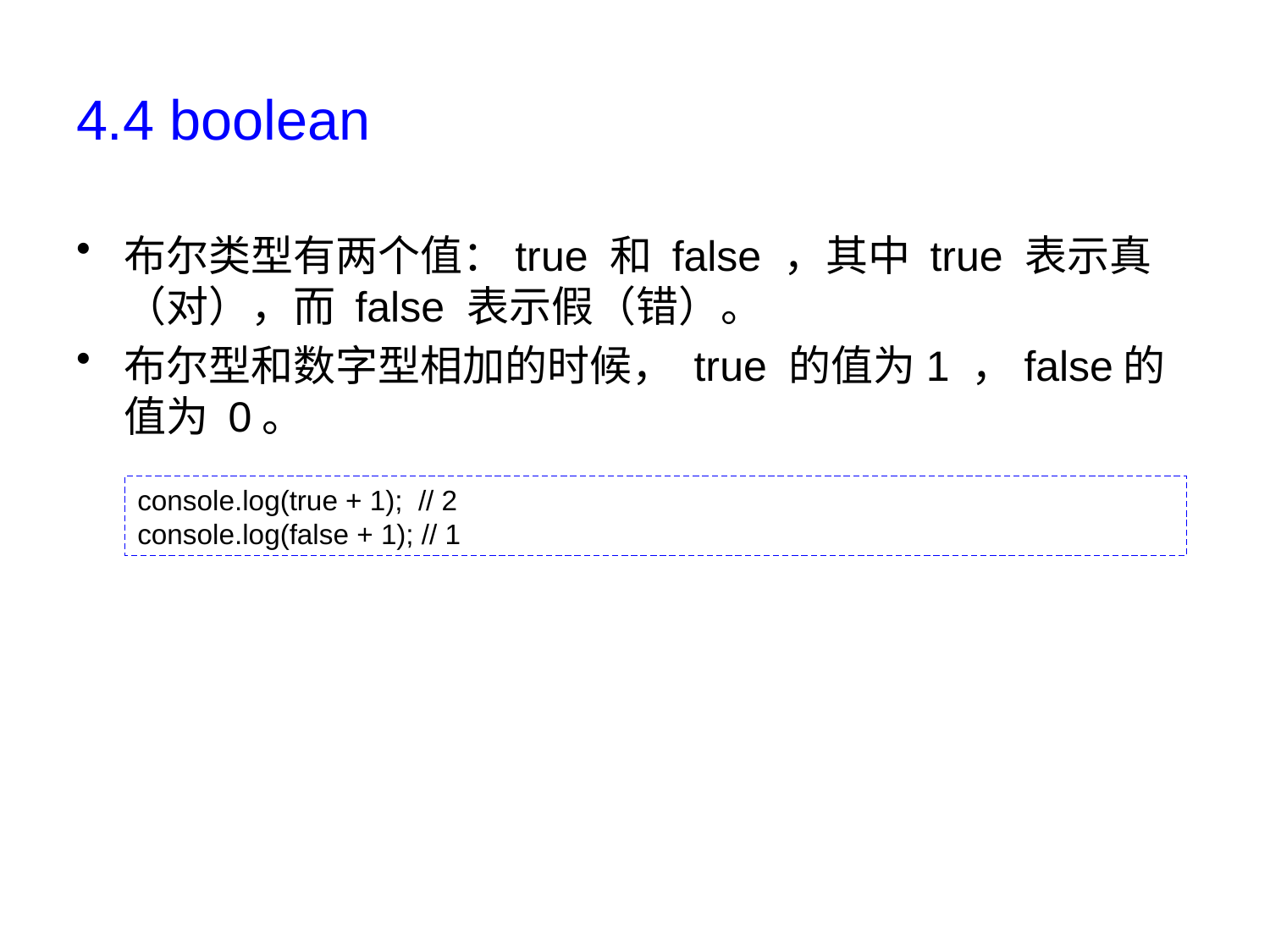

# 4.4 boolean
布尔类型有两个值：true 和 false ，其中 true 表示真（对），而 false 表示假（错）。​
布尔型和数字型相加的时候， true 的值为1 ，false的值为 0。
console.log(true + 1);  // 2
console.log(false + 1); // 1